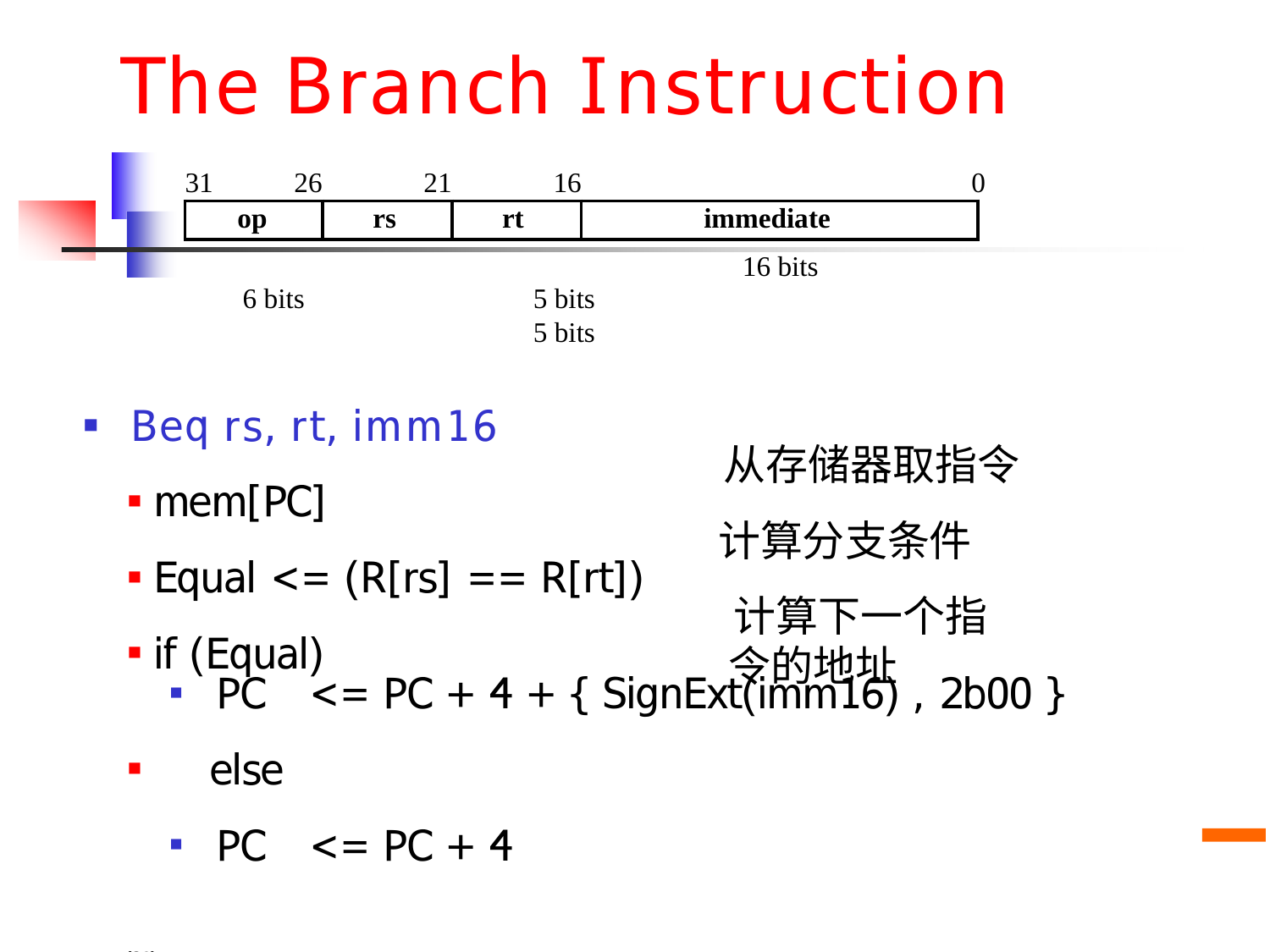

# The Branch Instruction

31
26
21
16
0

| op | rs | rt | immediate |
| --- | --- | --- | --- |
16 bits
6 bits	5 bits	5 bits

Beq rs, rt, imm16
mem[PC]
Equal <= (R[rs] == R[rt])
if (Equal)
从存储器取指令计算分支条件
计算下一个指令的地址
PC	<=	PC + 4 + { SignExt(imm16) , 2b00 }
else
PC	<=	PC + 4
CS61C L221
Performance © UC  Regents
计算机原理 L09 Single Cycle 1 (21)